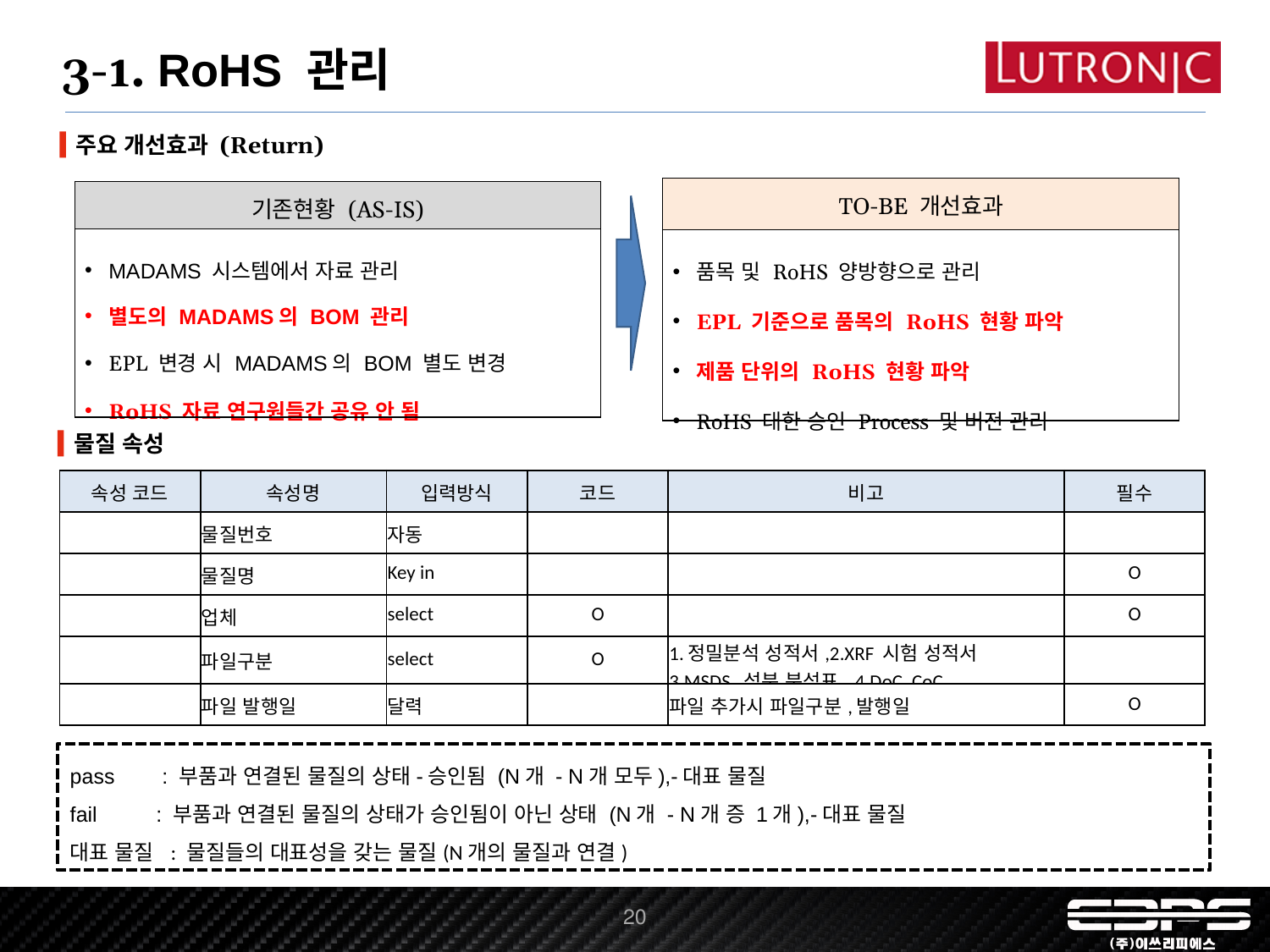

3-1. RoHS 관리
주요 개선효과 (Return)

| TO-BE 개선효과 |
| --- |
| 품목 및 RoHS 양방향으로 관리 EPL 기준으로 품목의 RoHS 현황 파악 제품 단위의 RoHS 현황 파악 RoHS 대한 승인 Process 및 버전 관리 |
| 기존현황 (AS-IS) |
| --- |
| MADAMS 시스템에서 자료 관리 별도의 MADAMS의 BOM 관리 EPL 변경 시 MADAMS의 BOM 별도 변경 RoHS 자료 연구원들간 공유 안 됨 |

물질 속성

| 속성 코드 | 속성명 | 입력방식 | 코드 | 비고 | 필수 |
| --- | --- | --- | --- | --- | --- |
|  | 물질번호 | 자동 |  |  |  |
|  | 물질명 | Key in |  |  | O |
|  | 업체 | select | O |  | O |
|  | 파일구분 | select | O | 1.정밀분석 성적서,2.XRF 시험 성적서 3.MSDS, 성분 분석표 ,4.DoC, CoC |  |
|  | 파일 발행일 | 달력 |  | 파일 추가시 파일구분,발행일 | O |
pass        : 부품과 연결된 물질의 상태-승인됨 (N개 - N개 모두),-대표 물질
fail          : 부품과 연결된 물질의 상태가 승인됨이 아닌 상태 (N개 - N개 증 1개),-대표 물질
대표 물질  : 물질들의 대표성을 갖는 물질(N개의 물질과 연결)